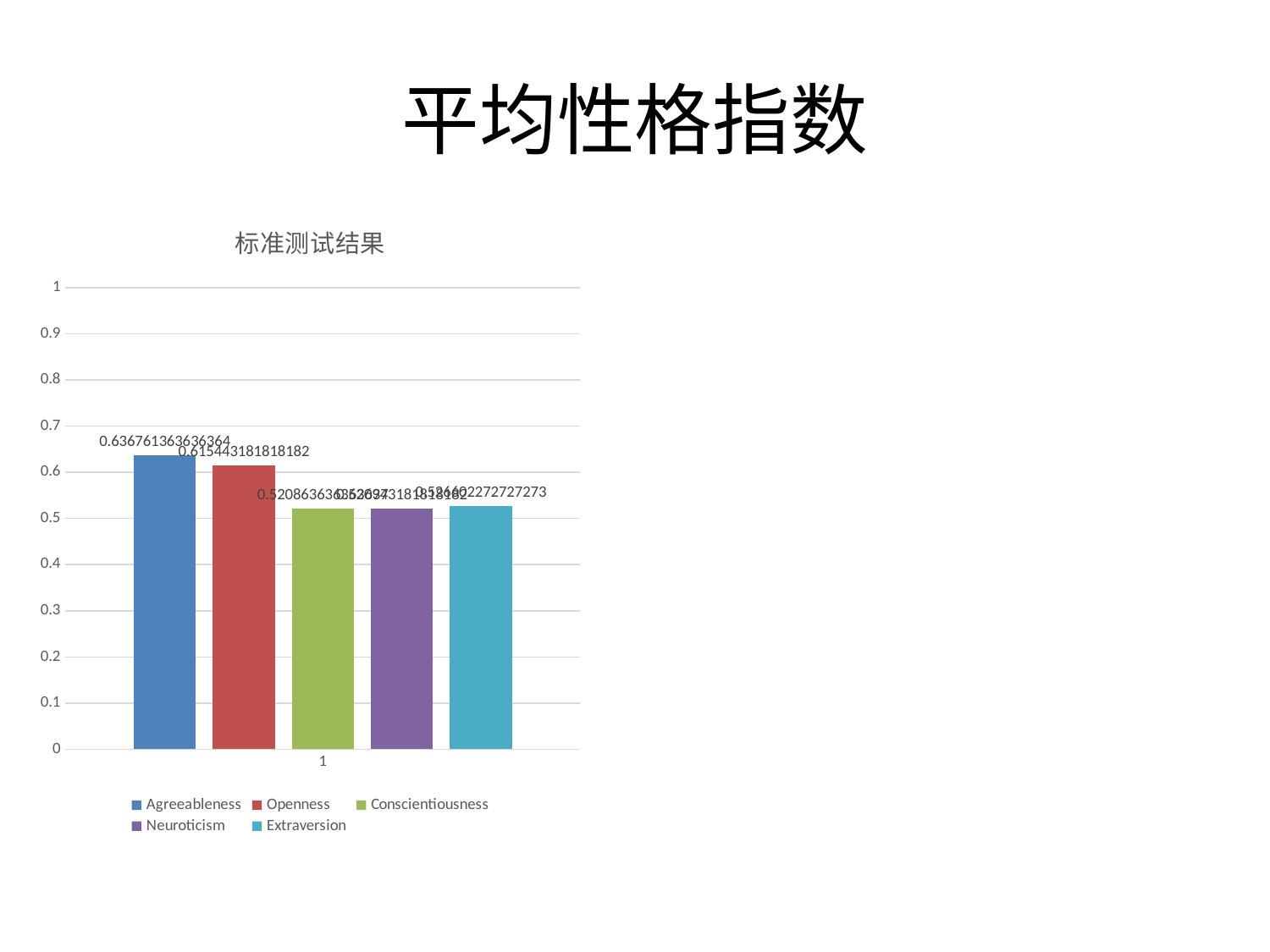

# 平均性格指数

### Chart: 标准测试结果

| Category |  |  |  |  |  |
|---|---|---|---|---|---|